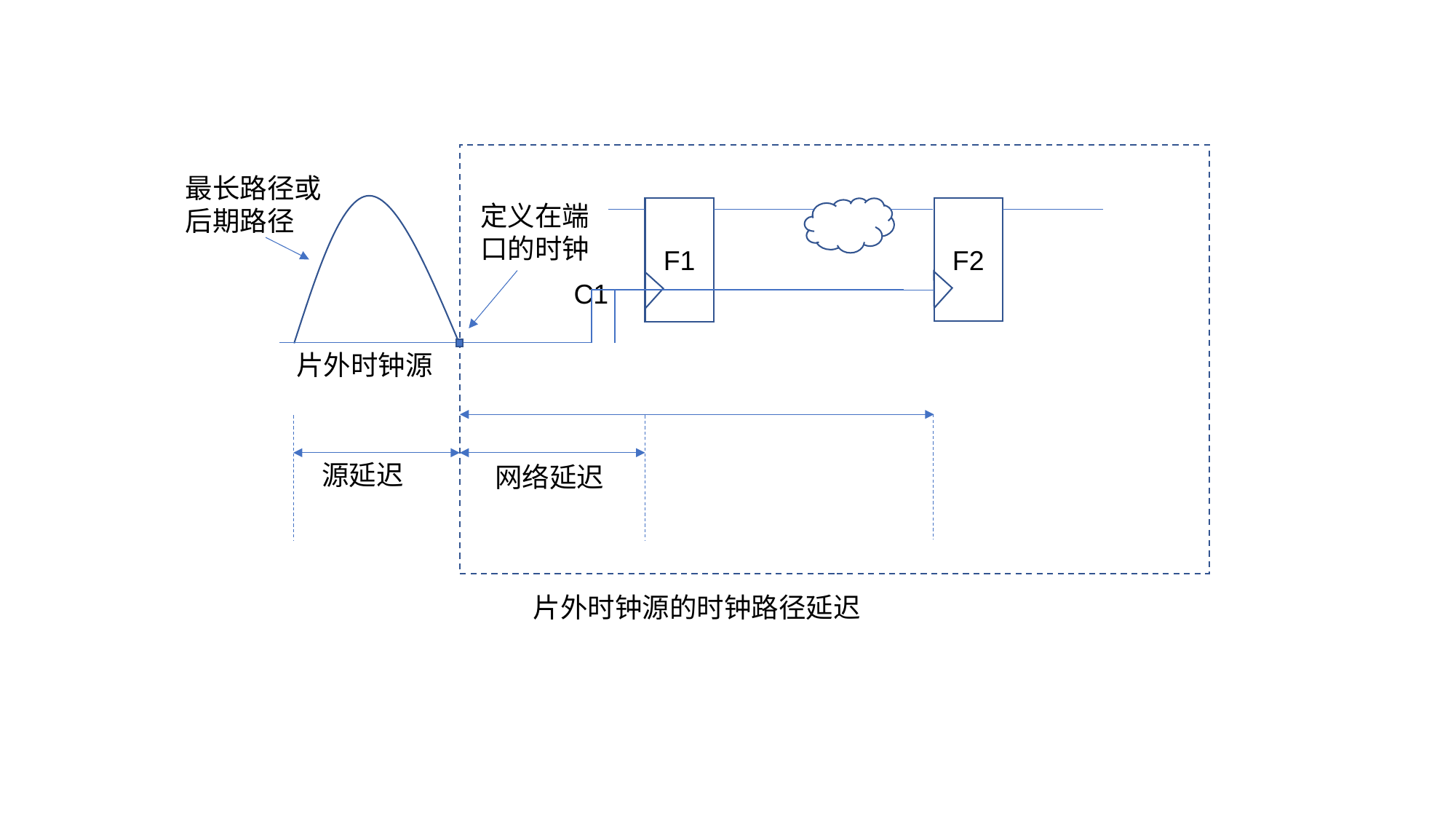

最长路径或
后期路径
定义在端
口的时钟

F2
F1

C1

片外时钟源
源延迟
网络延迟
片外时钟源的时钟路径延迟